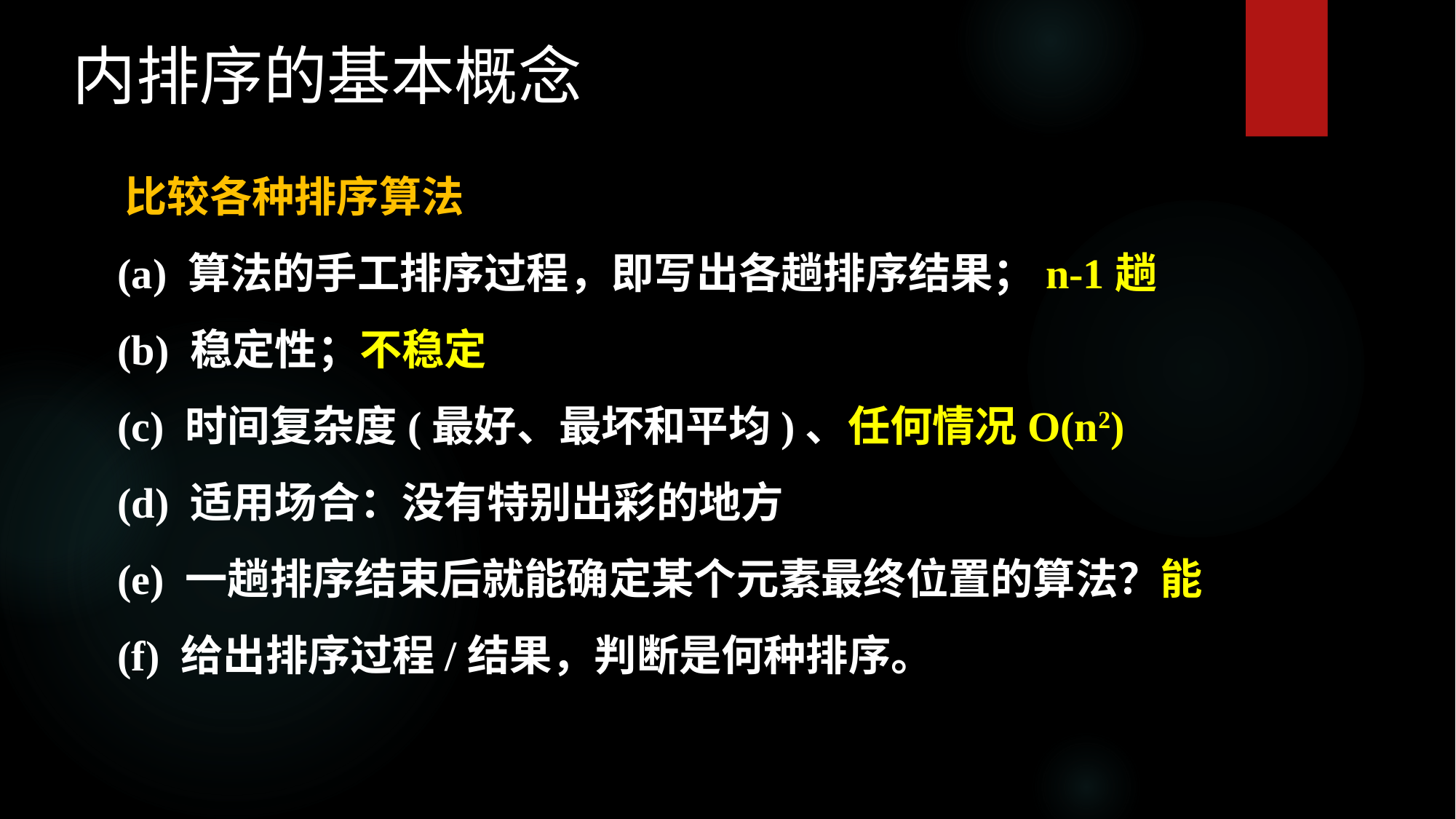

# 内排序的基本概念
   比较各种排序算法
   (a) 算法的手工排序过程，即写出各趟排序结果；n-1趟
   (b) 稳定性；不稳定
   (c) 时间复杂度(最好、最坏和平均)、任何情况O(n2)
   (d) 适用场合：没有特别出彩的地方
   (e) 一趟排序结束后就能确定某个元素最终位置的算法？能
   (f) 给出排序过程/结果，判断是何种排序。